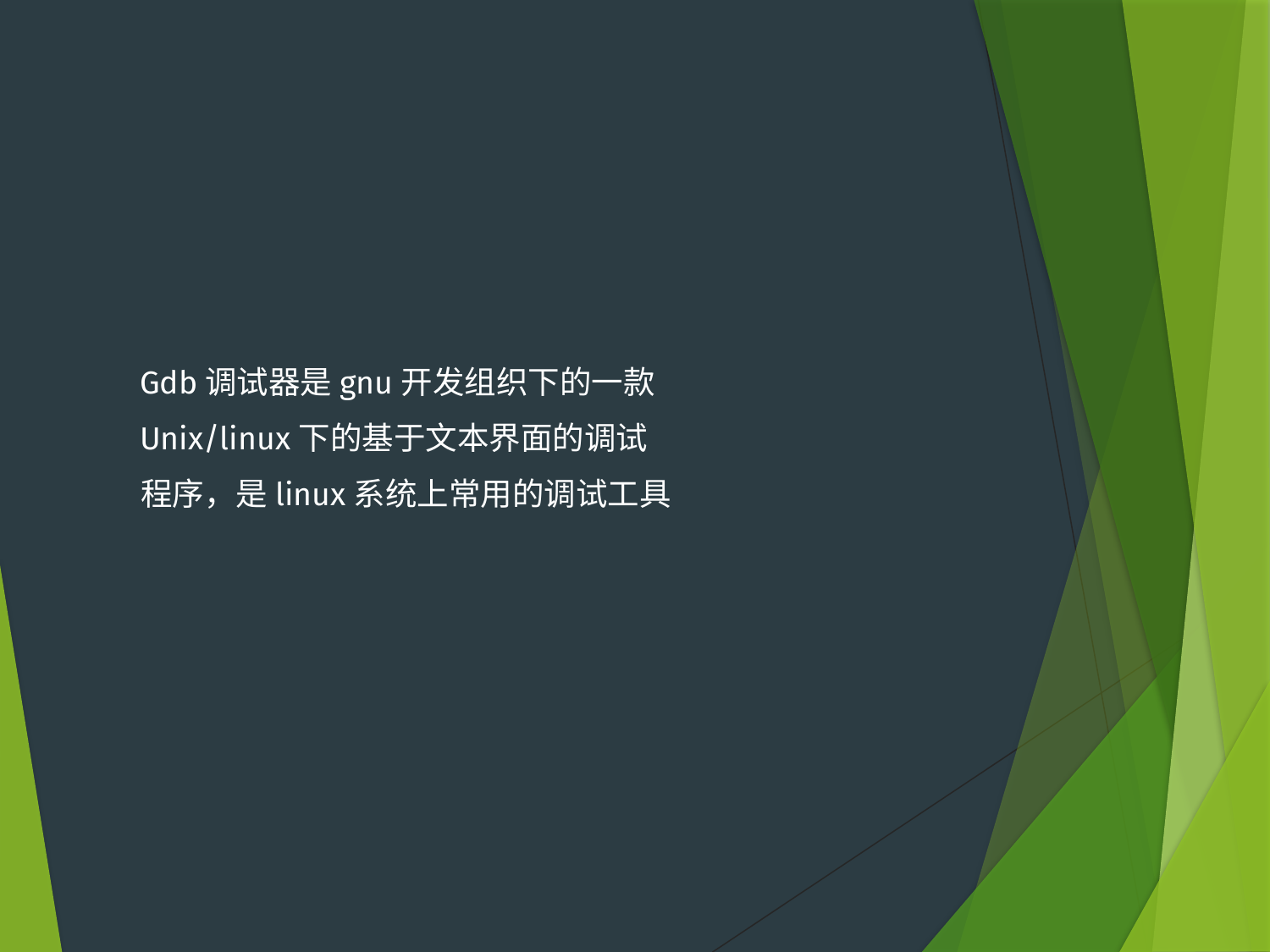

#

     Gdb调试器是gnu开发组织下的一款
     Unix/linux下的基于文本界面的调试
     程序，是linux系统上常用的调试工具